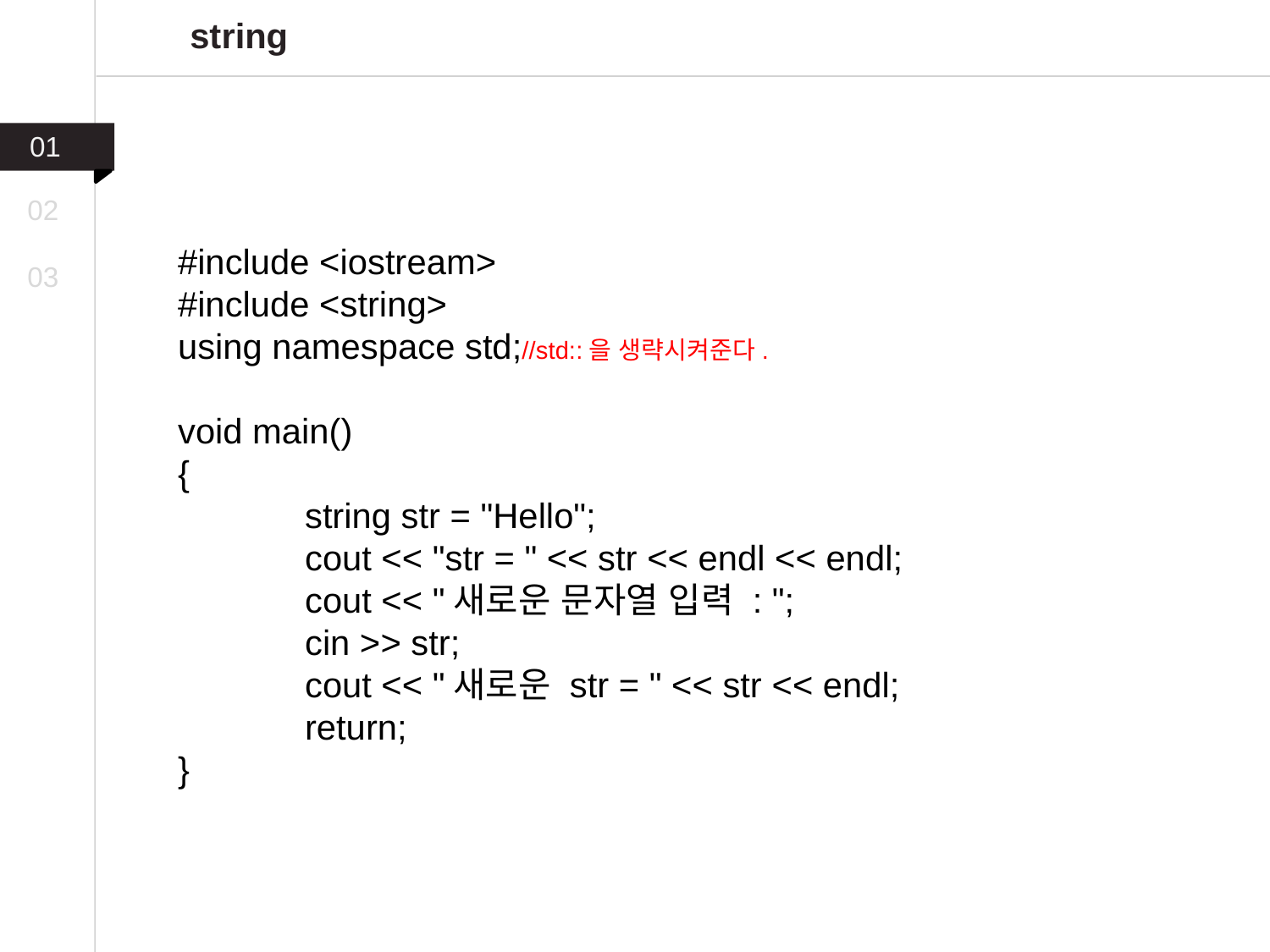

string
01

02
#include <iostream>
#include <string>
using namespace std;//std::을 생략시켜준다.

void main()
{
	string str = "Hello";
	cout << "str = " << str << endl << endl;
	cout << "새로운 문자열 입력 : ";
	cin >> str;
	cout << "새로운 str = " << str << endl;
	return;
}
03